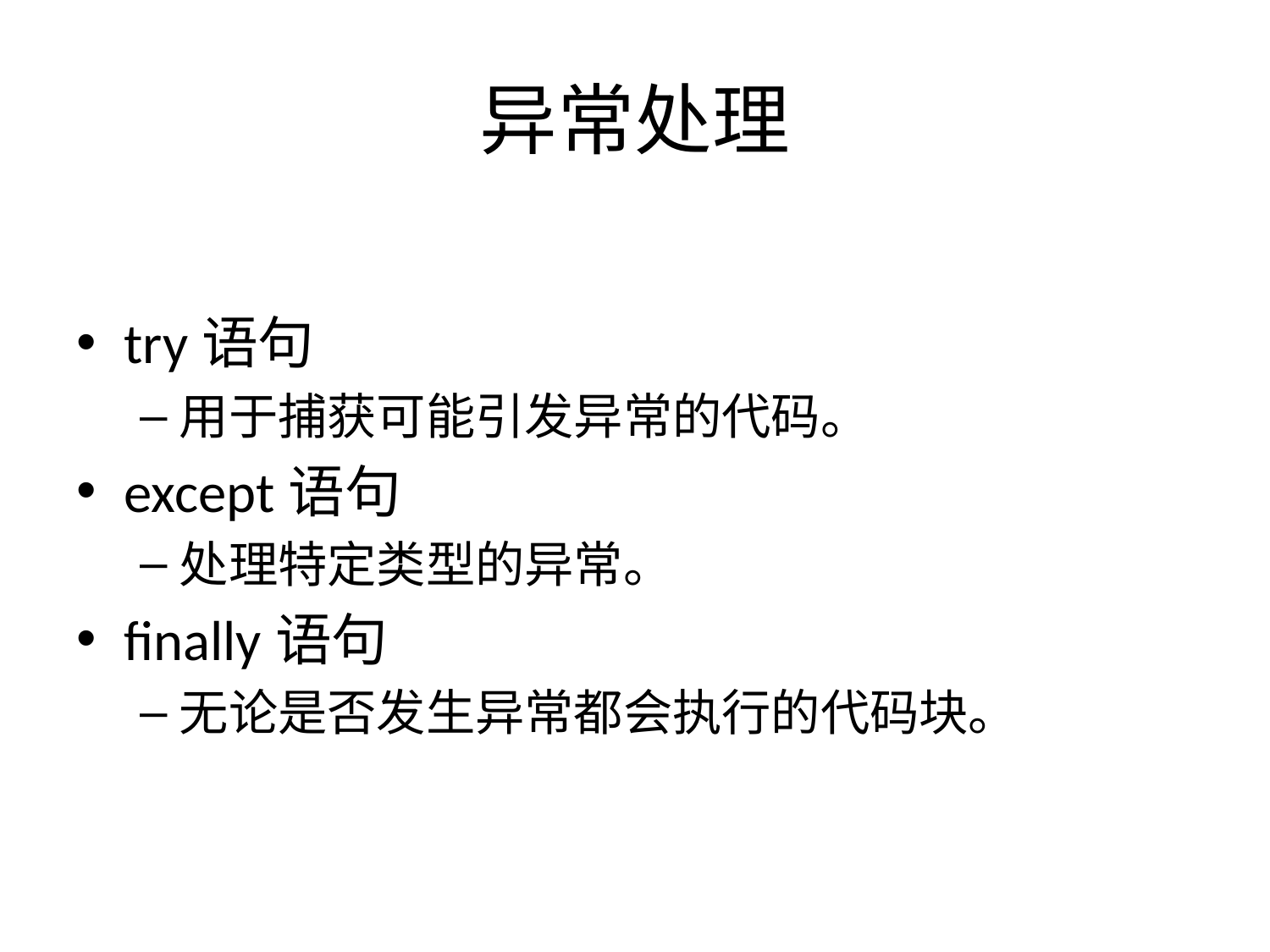

# 异常处理

try语句
用于捕获可能引发异常的代码。
except语句
处理特定类型的异常。
finally语句
无论是否发生异常都会执行的代码块。